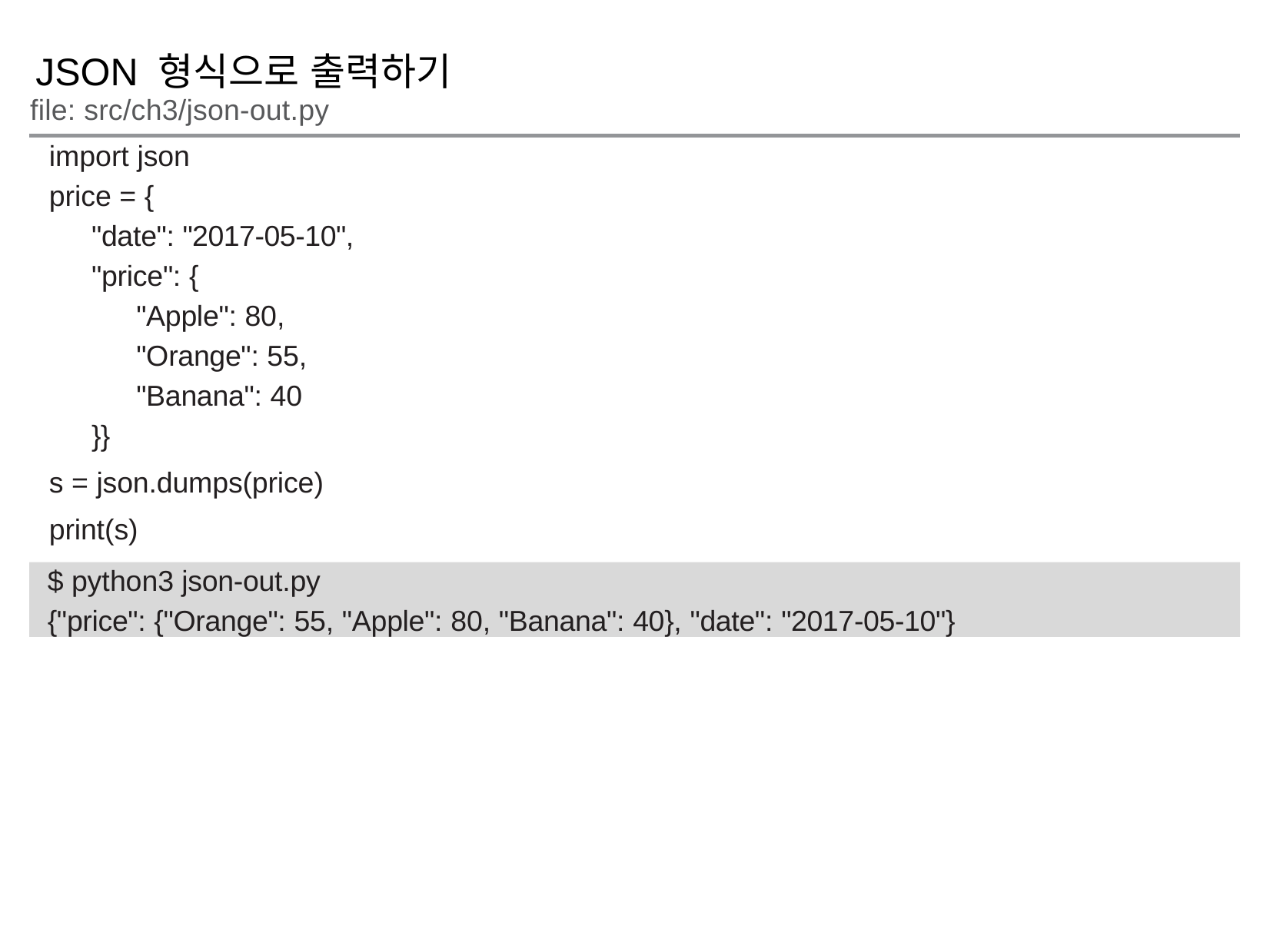

JSON 형식으로 출력하기
file: src/ch3/json-out.py
import json
price = {
"date": "2017-05-10",
"price": {
"Apple": 80,
"Orange": 55,
"Banana": 40
}}
s = json.dumps(price)
print(s)

$ python3 json-out.py
{"price": {"Orange": 55, "Apple": 80, "Banana": 40}, "date": "2017-05-10"}